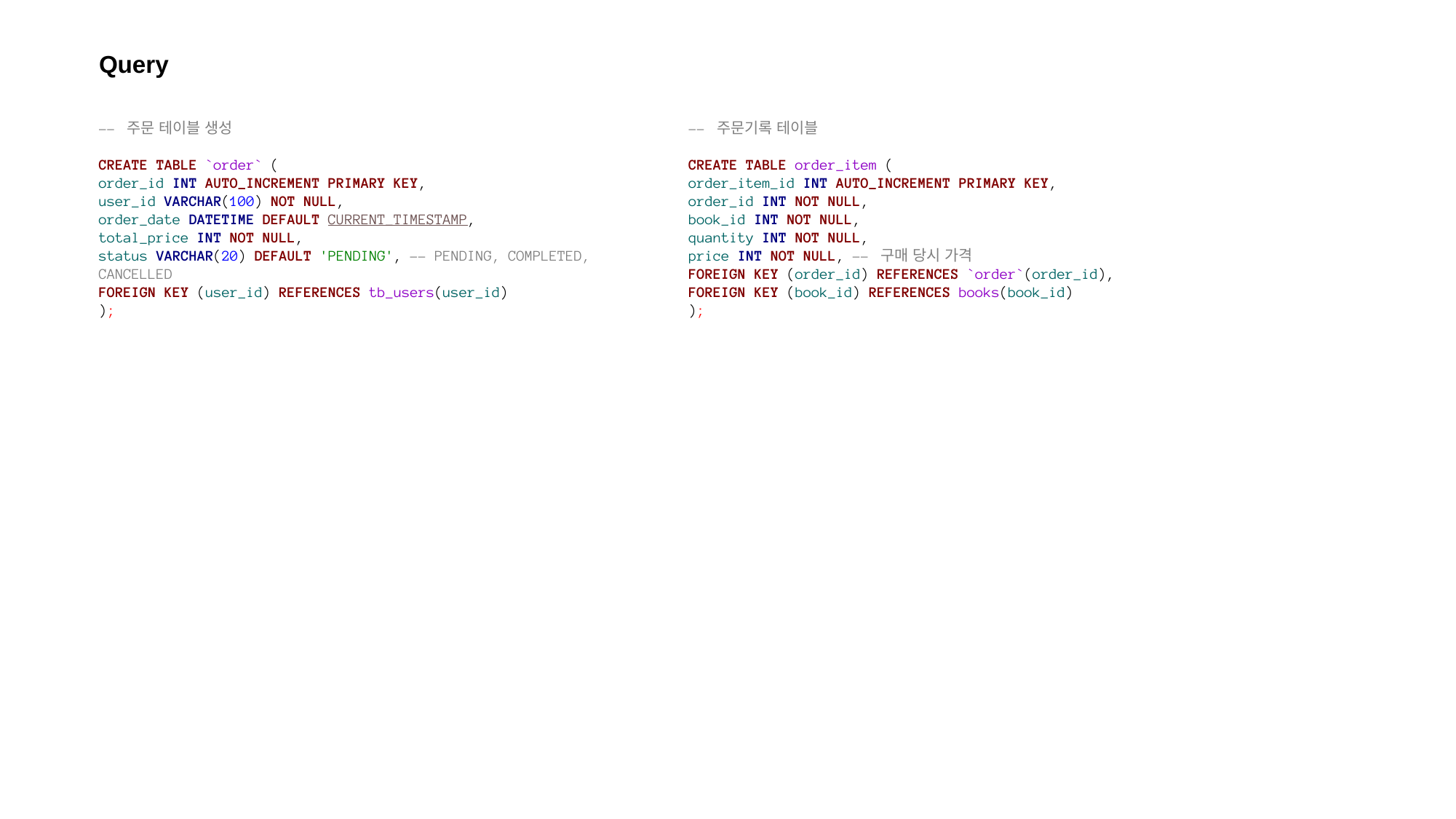

Query

-- 주문 테이블 생성

CREATE TABLE `order` (
order_id INT AUTO_INCREMENT PRIMARY KEY,
user_id VARCHAR(100) NOT NULL,
order_date DATETIME DEFAULT CURRENT_TIMESTAMP,
total_price INT NOT NULL,
status VARCHAR(20) DEFAULT 'PENDING', -- PENDING, COMPLETED, CANCELLED
FOREIGN KEY (user_id) REFERENCES tb_users(user_id)
);
-- 주문기록 테이블

CREATE TABLE order_item (
order_item_id INT AUTO_INCREMENT PRIMARY KEY,
order_id INT NOT NULL,
book_id INT NOT NULL,
quantity INT NOT NULL,
price INT NOT NULL, -- 구매 당시 가격
FOREIGN KEY (order_id) REFERENCES `order`(order_id),
FOREIGN KEY (book_id) REFERENCES books(book_id)
);